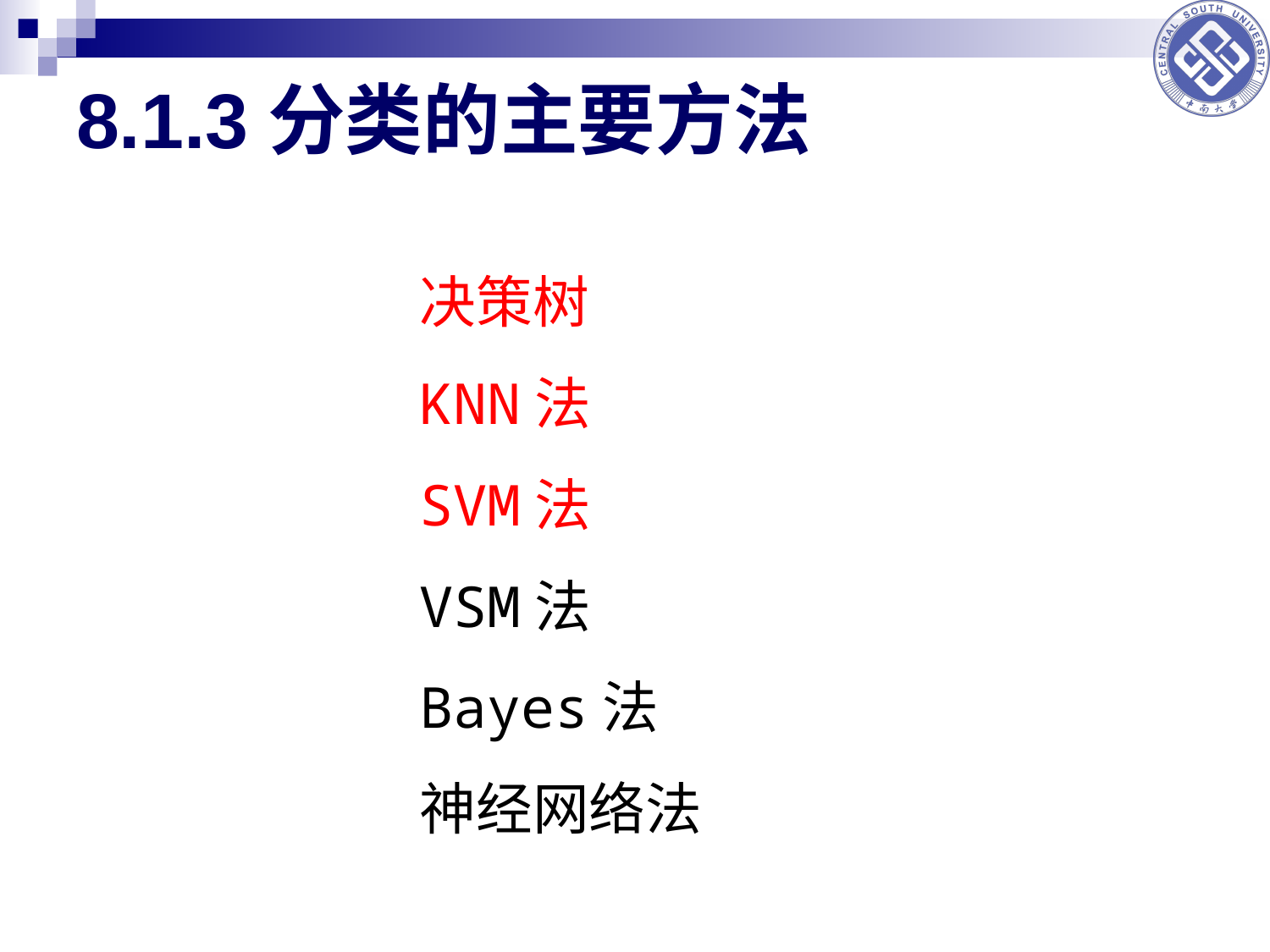

# 8.1.3分类的主要方法
决策树
KNN法
SVM法
VSM法
Bayes法
神经网络法